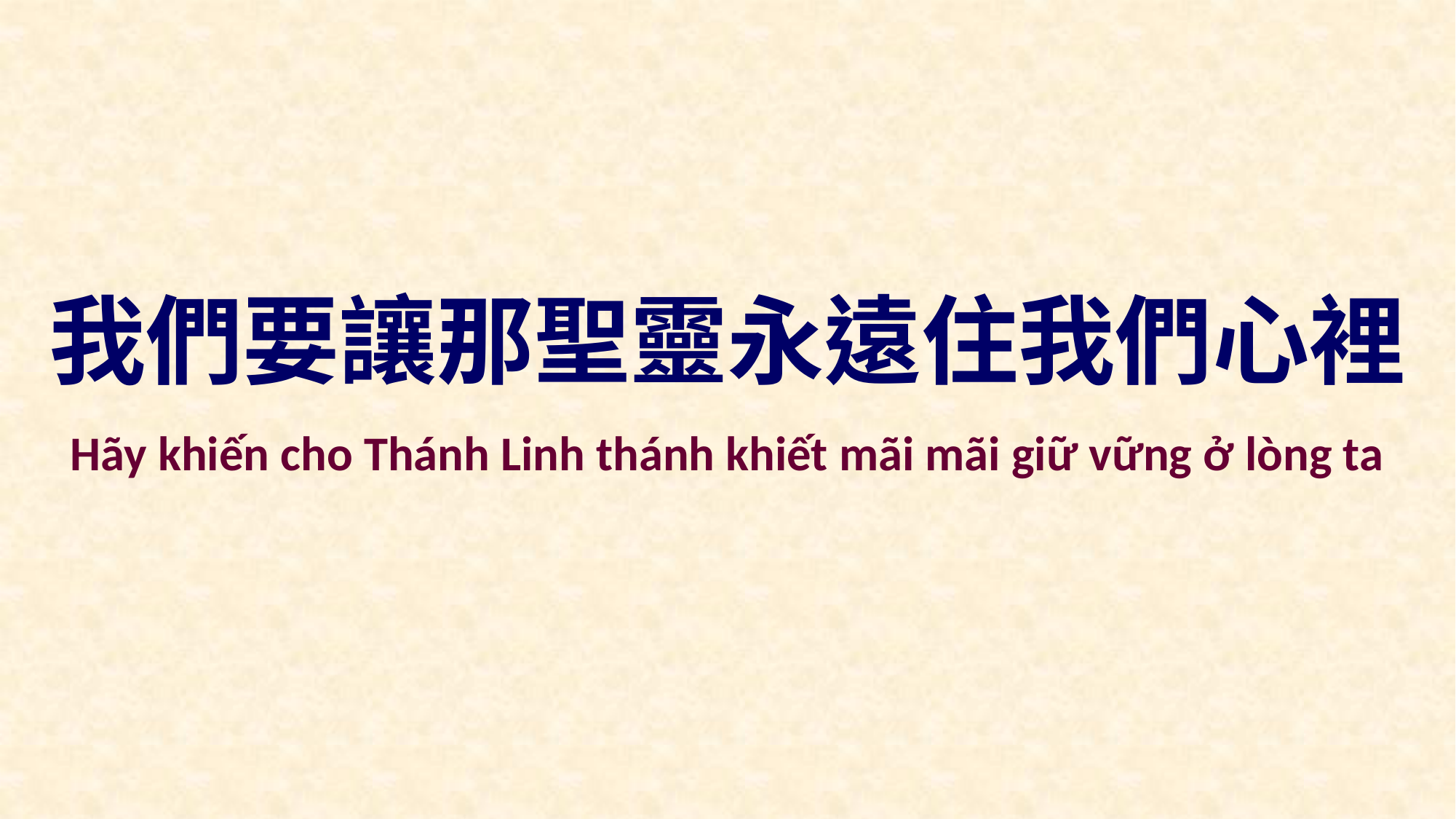

我們要讓那聖靈永遠住我們心裡
Hãy khiến cho Thánh Linh thánh khiết mãi mãi giữ vững ở lòng ta